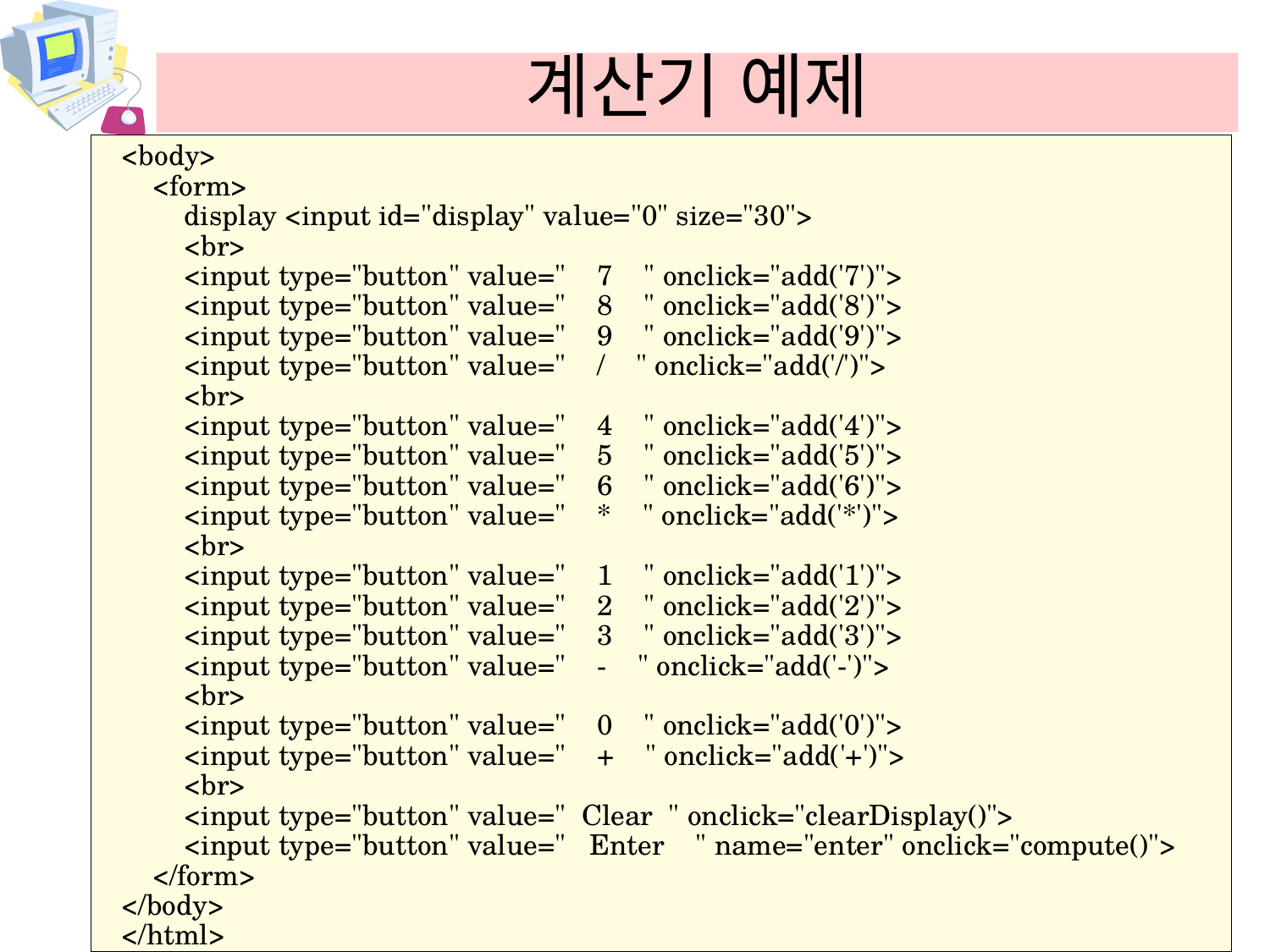

# 계산기 예제
<body>
    <form>
        display <input id="display" value="0" size="30">
        <br>
        <input type="button" value="    7    " onclick="add('7')">
        <input type="button" value="    8    " onclick="add('8')">
        <input type="button" value="    9    " onclick="add('9')">
        <input type="button" value="    /    " onclick="add('/')">
        <br>
        <input type="button" value="    4    " onclick="add('4')">
        <input type="button" value="    5    " onclick="add('5')">
        <input type="button" value="    6    " onclick="add('6')">
        <input type="button" value="    *    " onclick="add('*')">
        <br>
        <input type="button" value="    1    " onclick="add('1')">
        <input type="button" value="    2    " onclick="add('2')">
        <input type="button" value="    3    " onclick="add('3')">
        <input type="button" value="    -    " onclick="add('-')">
        <br>
        <input type="button" value="    0    " onclick="add('0')">
        <input type="button" value="    +    " onclick="add('+')">
        <br>
        <input type="button" value="  Clear  " onclick="clearDisplay()">
        <input type="button" value="   Enter    " name="enter" onclick="compute()">
    </form>
</body>
</html>